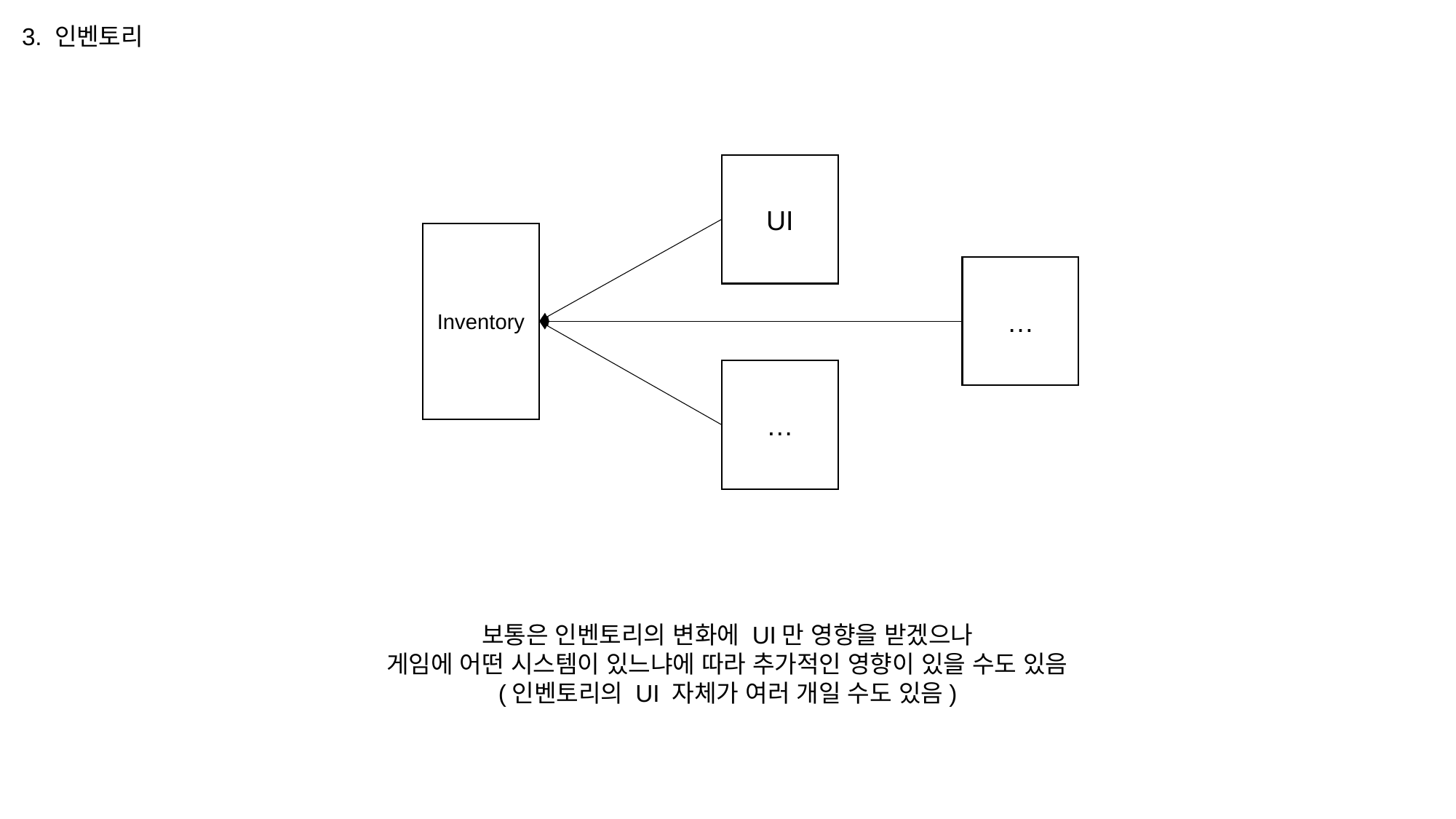

3. 인벤토리
UI
Inventory
…
…
보통은 인벤토리의 변화에 UI만 영향을 받겠으나
게임에 어떤 시스템이 있느냐에 따라 추가적인 영향이 있을 수도 있음
(인벤토리의 UI 자체가 여러 개일 수도 있음)